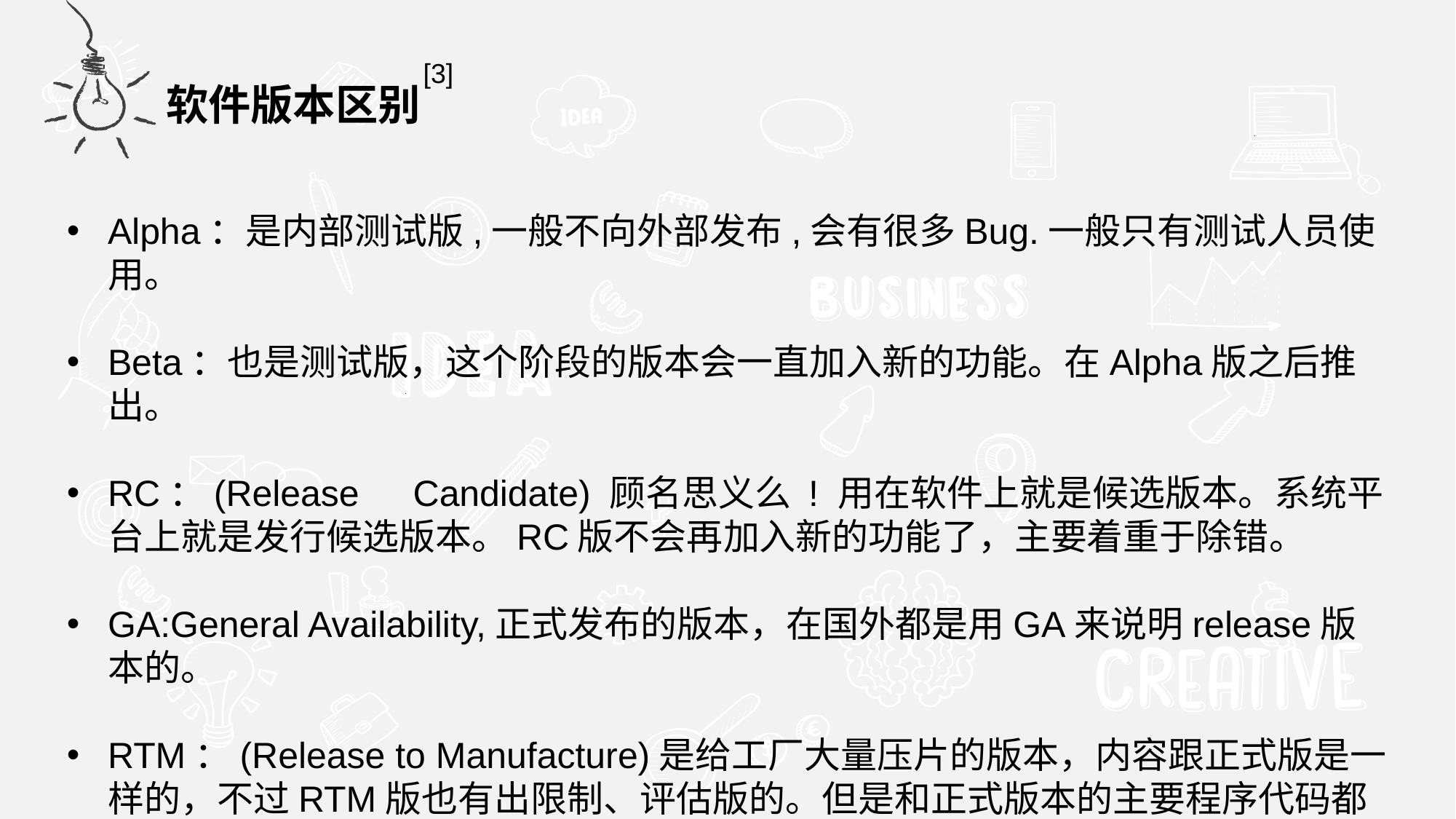

[3]
软件版本区别
Alpha：是内部测试版,一般不向外部发布,会有很多Bug.一般只有测试人员使用。

Beta：也是测试版，这个阶段的版本会一直加入新的功能。在Alpha版之后推出。

RC：(Release　Candidate) 顾名思义么 ! 用在软件上就是候选版本。系统平台上就是发行候选版本。RC版不会再加入新的功能了，主要着重于除错。

GA:General Availability,正式发布的版本，在国外都是用GA来说明release版本的。

RTM：(Release to Manufacture)是给工厂大量压片的版本，内容跟正式版是一样的，不过RTM版也有出限制、评估版的。但是和正式版本的主要程序代码都是一样的。